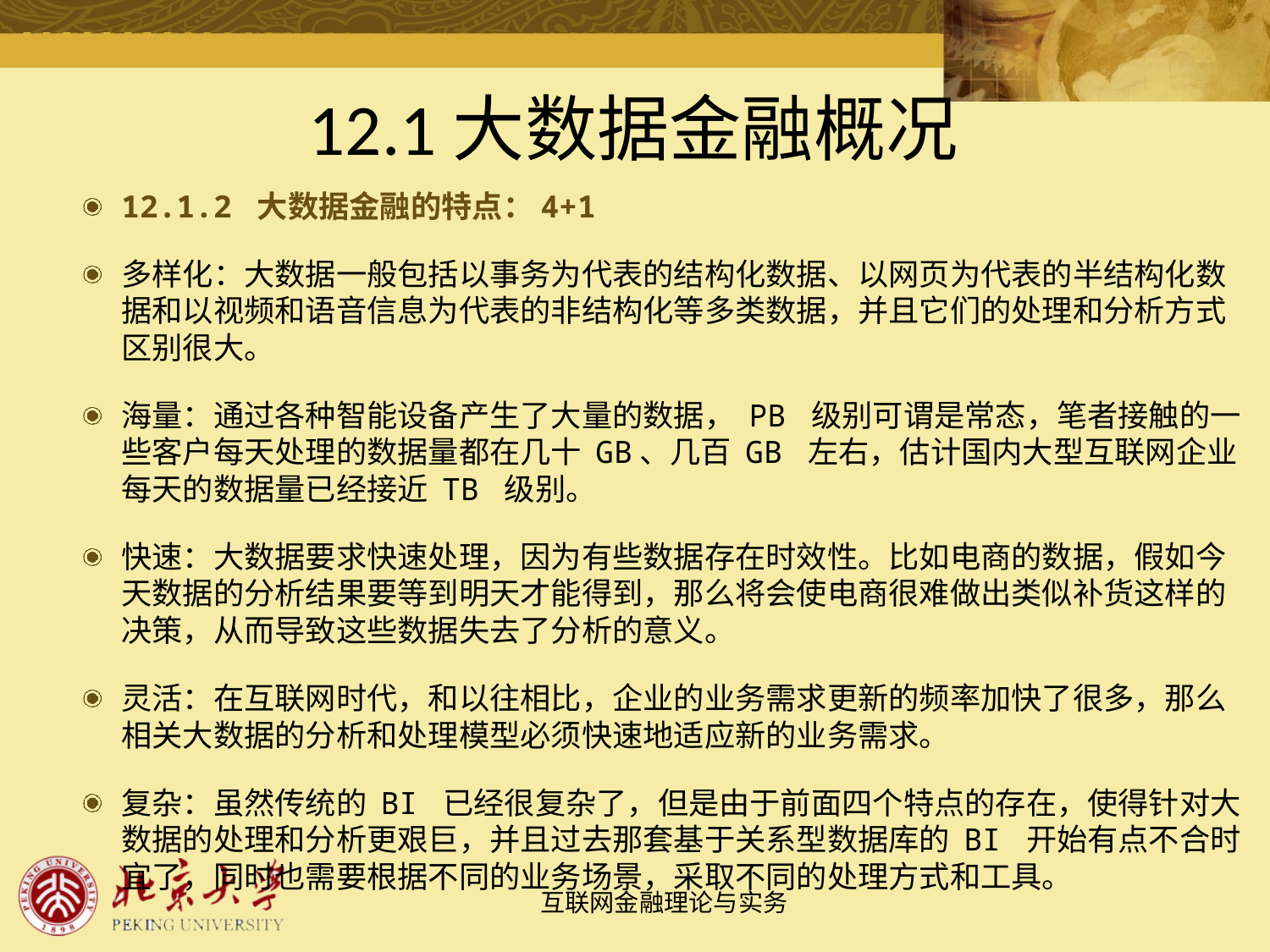

# 12.1大数据金融概况
12.1.2 大数据金融的特点：4+1
多样化：大数据一般包括以事务为代表的结构化数据、以网页为代表的半结构化数据和以视频和语音信息为代表的非结构化等多类数据，并且它们的处理和分析方式区别很大。
海量：通过各种智能设备产生了大量的数据， PB 级别可谓是常态，笔者接触的一些客户每天处理的数据量都在几十 GB、几百 GB 左右，估计国内大型互联网企业每天的数据量已经接近 TB 级别。
快速：大数据要求快速处理，因为有些数据存在时效性。比如电商的数据，假如今天数据的分析结果要等到明天才能得到，那么将会使电商很难做出类似补货这样的决策，从而导致这些数据失去了分析的意义。
灵活：在互联网时代，和以往相比，企业的业务需求更新的频率加快了很多，那么相关大数据的分析和处理模型必须快速地适应新的业务需求。
复杂：虽然传统的 BI 已经很复杂了，但是由于前面四个特点的存在，使得针对大数据的处理和分析更艰巨，并且过去那套基于关系型数据库的 BI 开始有点不合时宜了，同时也需要根据不同的业务场景，采取不同的处理方式和工具。